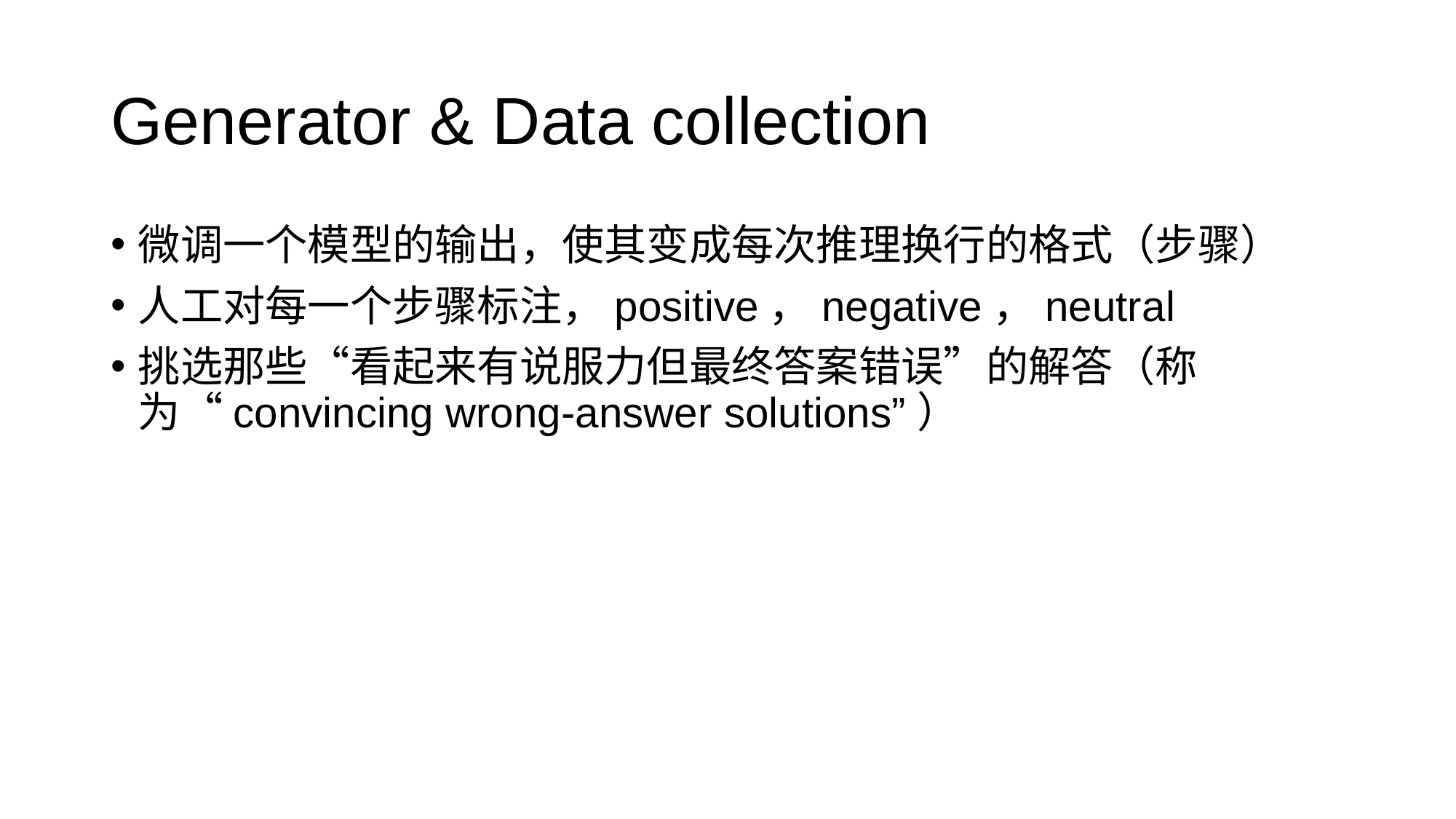

# Generator & Data collection
微调一个模型的输出，使其变成每次推理换行的格式（步骤）
人工对每一个步骤标注，positive，negative，neutral
挑选那些“看起来有说服力但最终答案错误”的解答（称为“convincing wrong-answer solutions”）